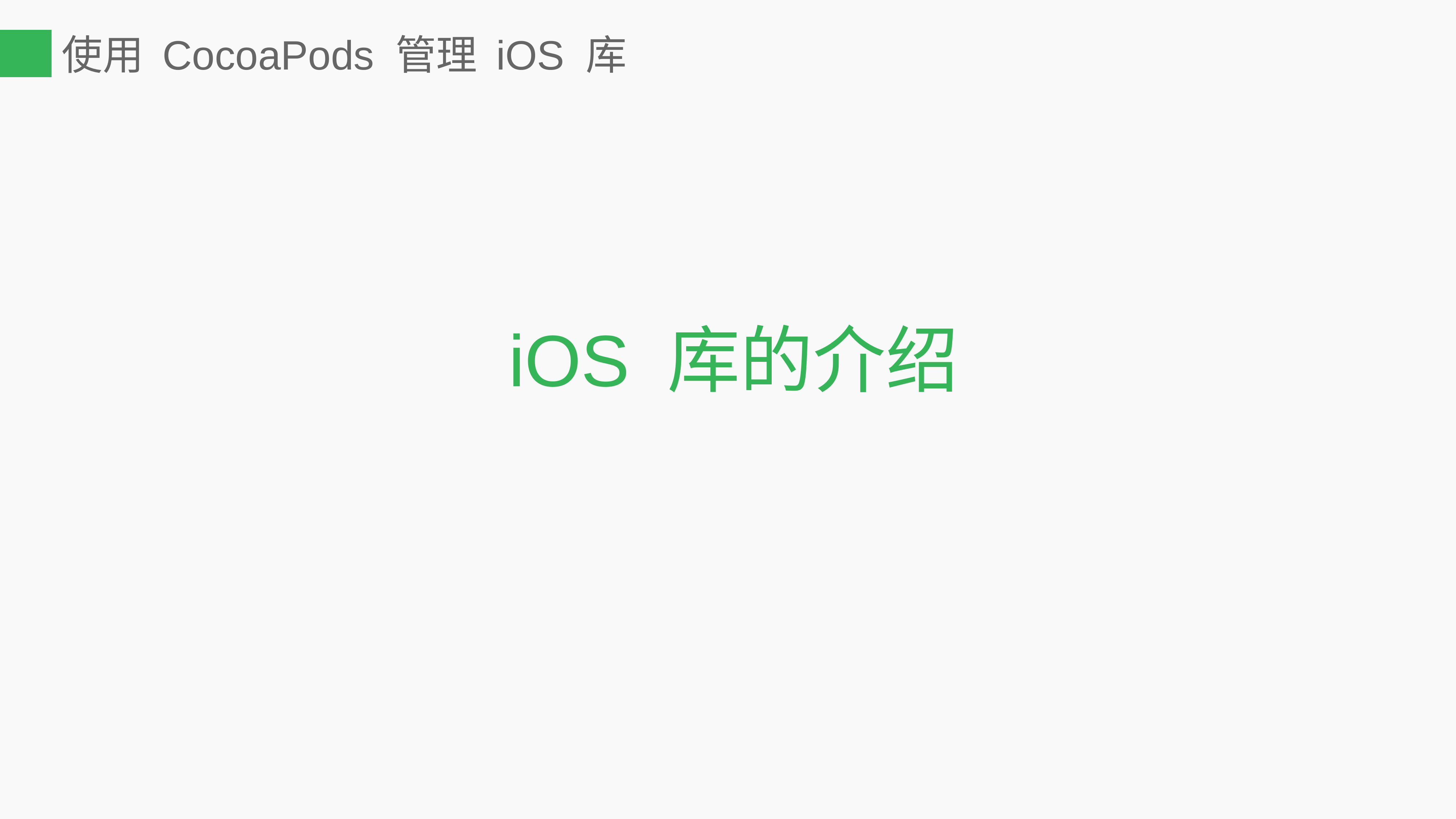

# 使用 CocoaPods 管理 iOS 库
iOS 库的介绍